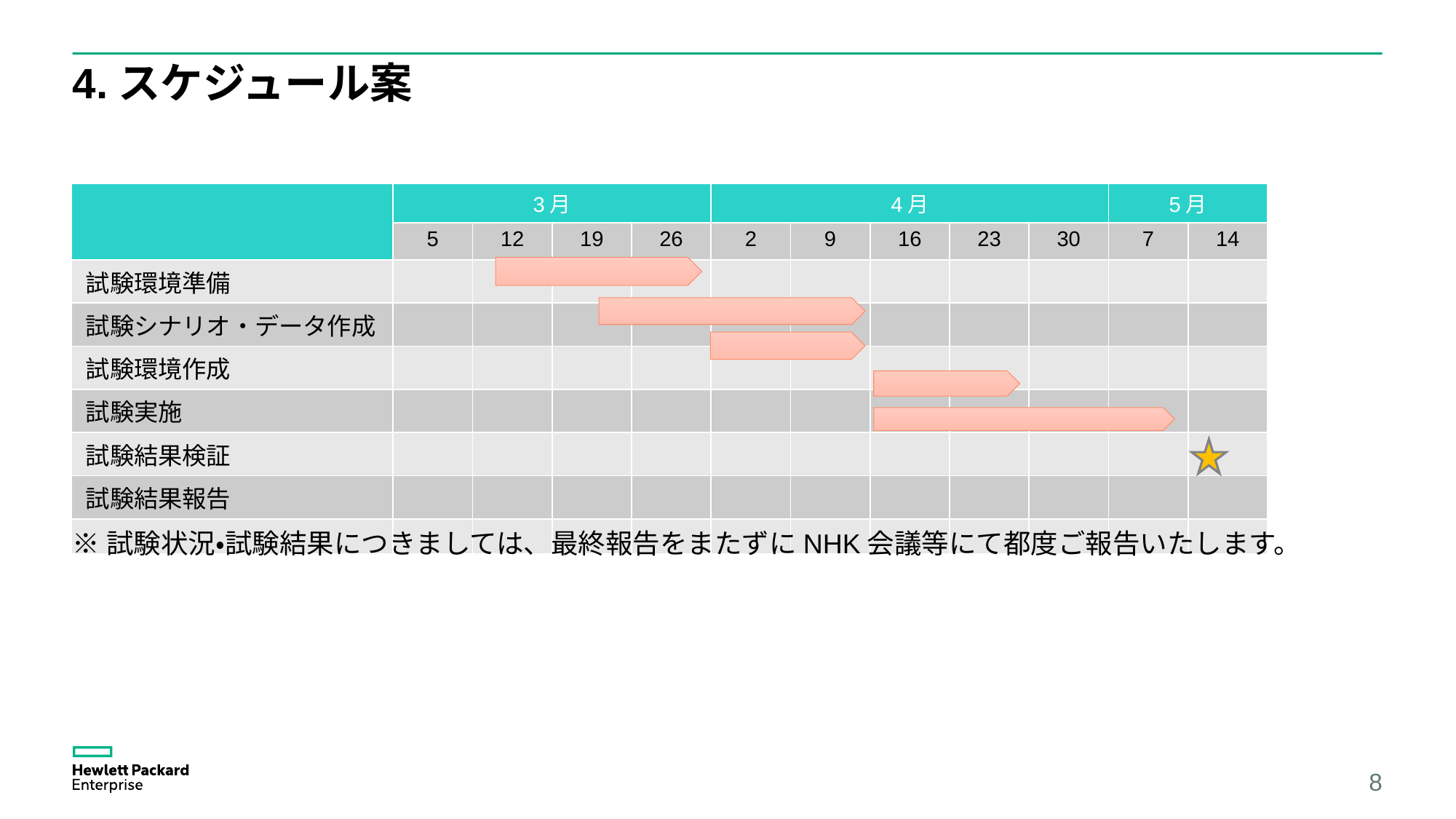

# 4.スケジュール案
|  | 3月 |  |  |  | 4月 |  |  |  |  | 5月 |  |
| --- | --- | --- | --- | --- | --- | --- | --- | --- | --- | --- | --- |
|  | 5 | 12 | 19 | 26 | 2 | 9 | 16 | 23 | 30 | 7 | 14 |
| 試験環境準備 |  |  |  |  |  |  |  |  |  |  |  |
| 試験シナリオ・データ作成 |  |  |  |  |  |  |  |  |  |  |  |
| 試験環境作成 |  |  |  |  |  |  |  |  |  |  |  |
| 試験実施 |  |  |  |  |  |  |  |  |  |  |  |
| 試験結果検証 |  |  |  |  |  |  |  |  |  |  |  |
| 試験結果報告 |  |  |  |  |  |  |  |  |  |  |  |
|  |  |  |  |  |  |  |  |  |  |  |  |

※試験状況・試験結果につきましては、最終報告をまたずにNHK会議等にて都度ご報告いたします。
8